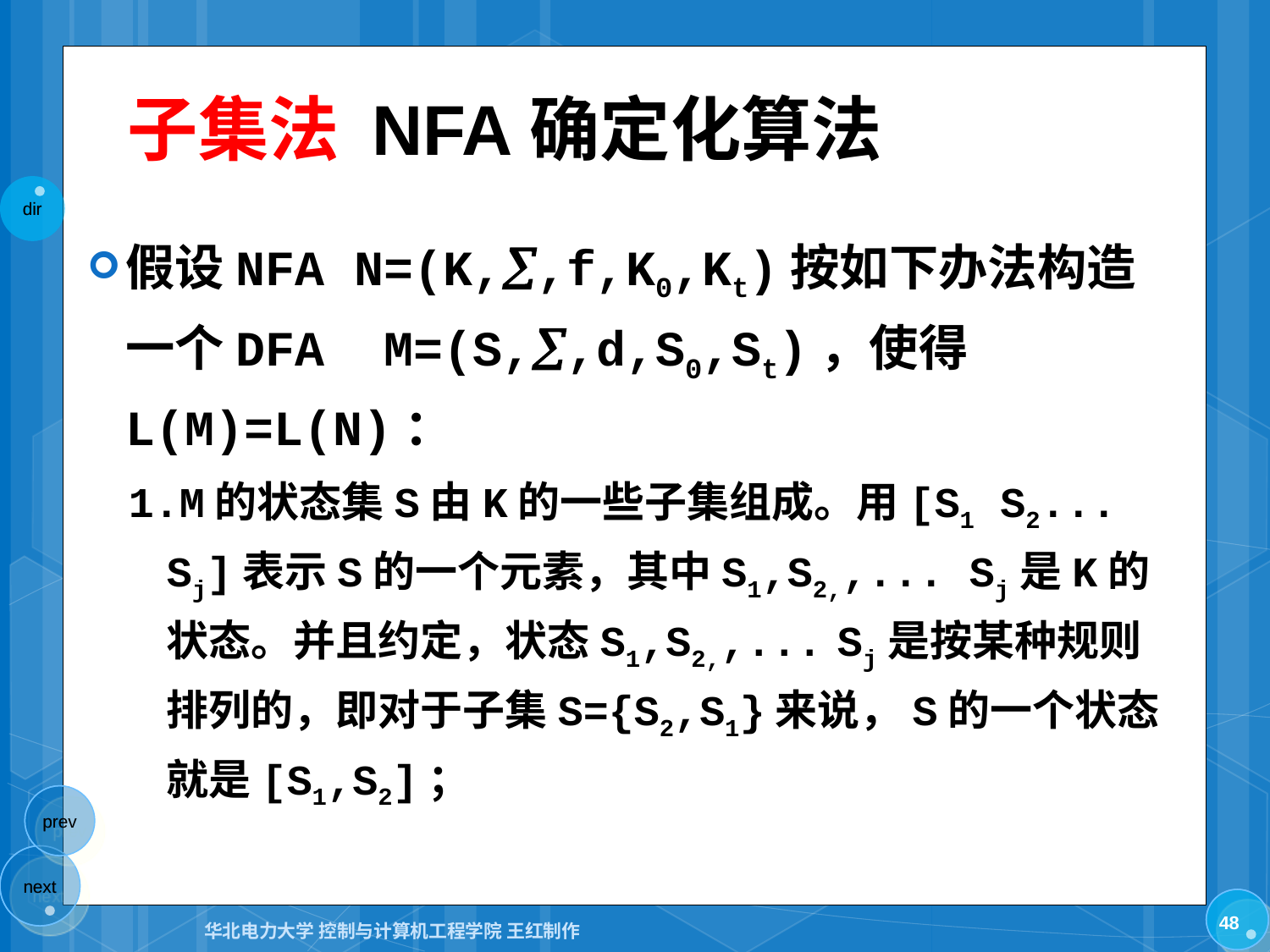

# 子集法 NFA确定化算法
假设NFA N=(K,∑,f,K0,Kt)按如下办法构造一个DFA  M=(S,∑,d,S0,St)，使得L(M)=L(N)：
1.M的状态集S由K的一些子集组成。用[S1 S2... Sj]表示S的一个元素，其中S1,S2,,... Sj是K的状态。并且约定，状态S1,S2,,... Sj是按某种规则排列的，即对于子集S={S2,S1}来说，S的一个状态就是[S1,S2]；
48
华北电力大学 控制与计算机工程学院 王红制作